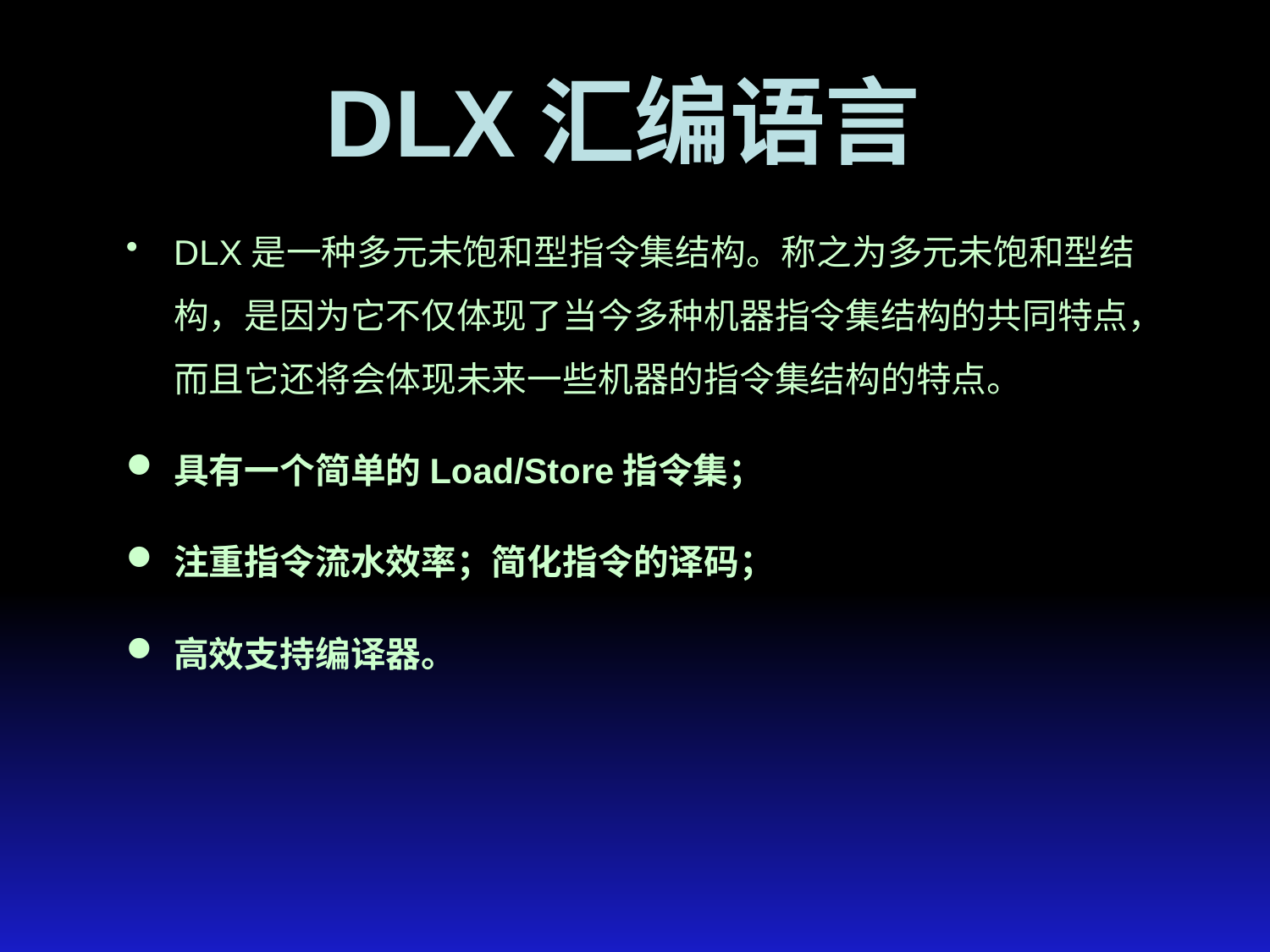

DLX汇编语言
DLX是一种多元未饱和型指令集结构。称之为多元未饱和型结构，是因为它不仅体现了当今多种机器指令集结构的共同特点，而且它还将会体现未来一些机器的指令集结构的特点。
具有一个简单的Load/Store指令集；
注重指令流水效率；简化指令的译码；
高效支持编译器。